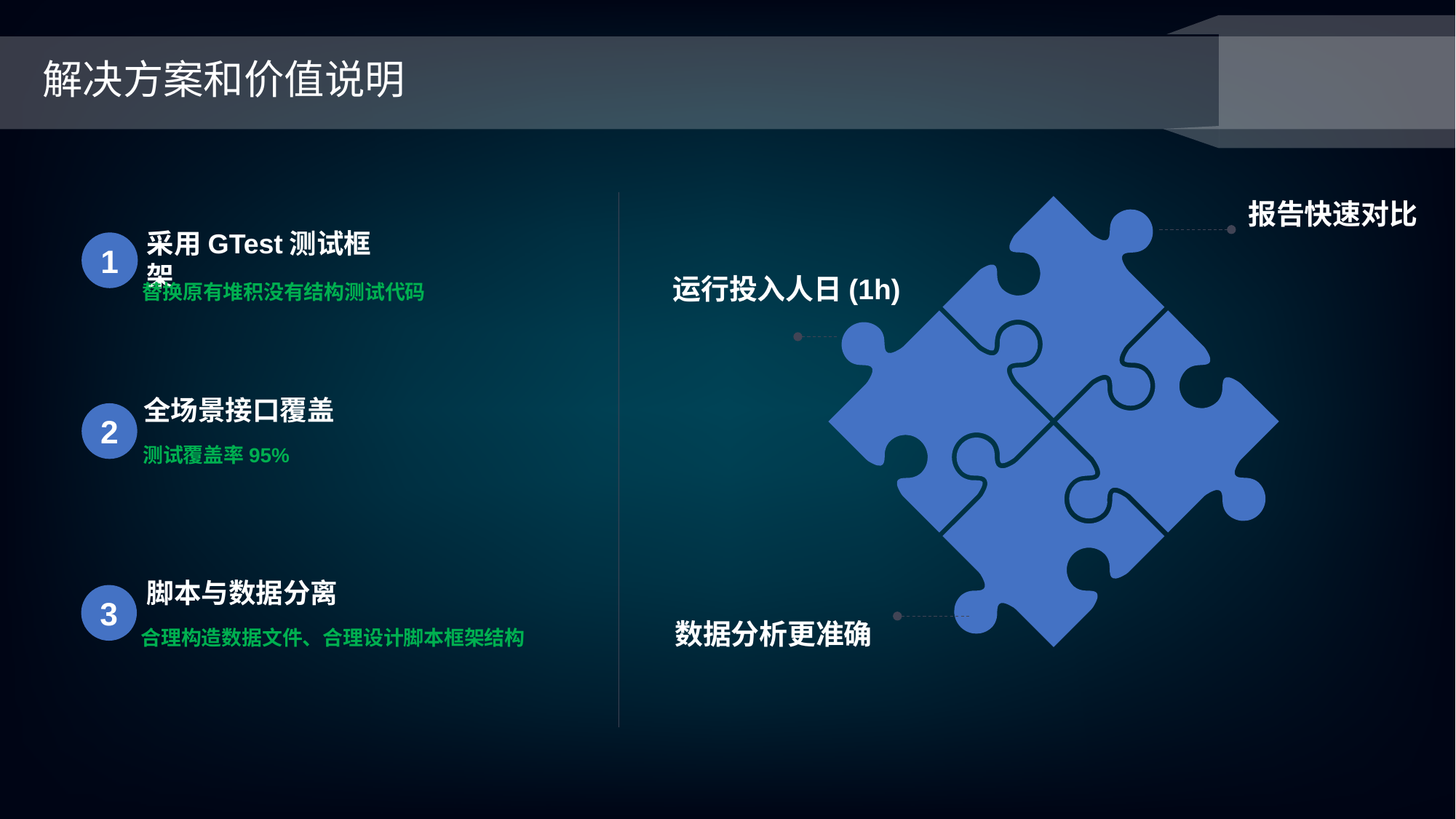

解决方案和价值说明
报告快速对比

采用GTest测试框架

1
替换原有堆积没有结构测试代码
运行投入人日(1h)

全场景接口覆盖

2

测试覆盖率95%
脚本与数据分离

3
合理构造数据文件、合理设计脚本框架结构
数据分析更准确